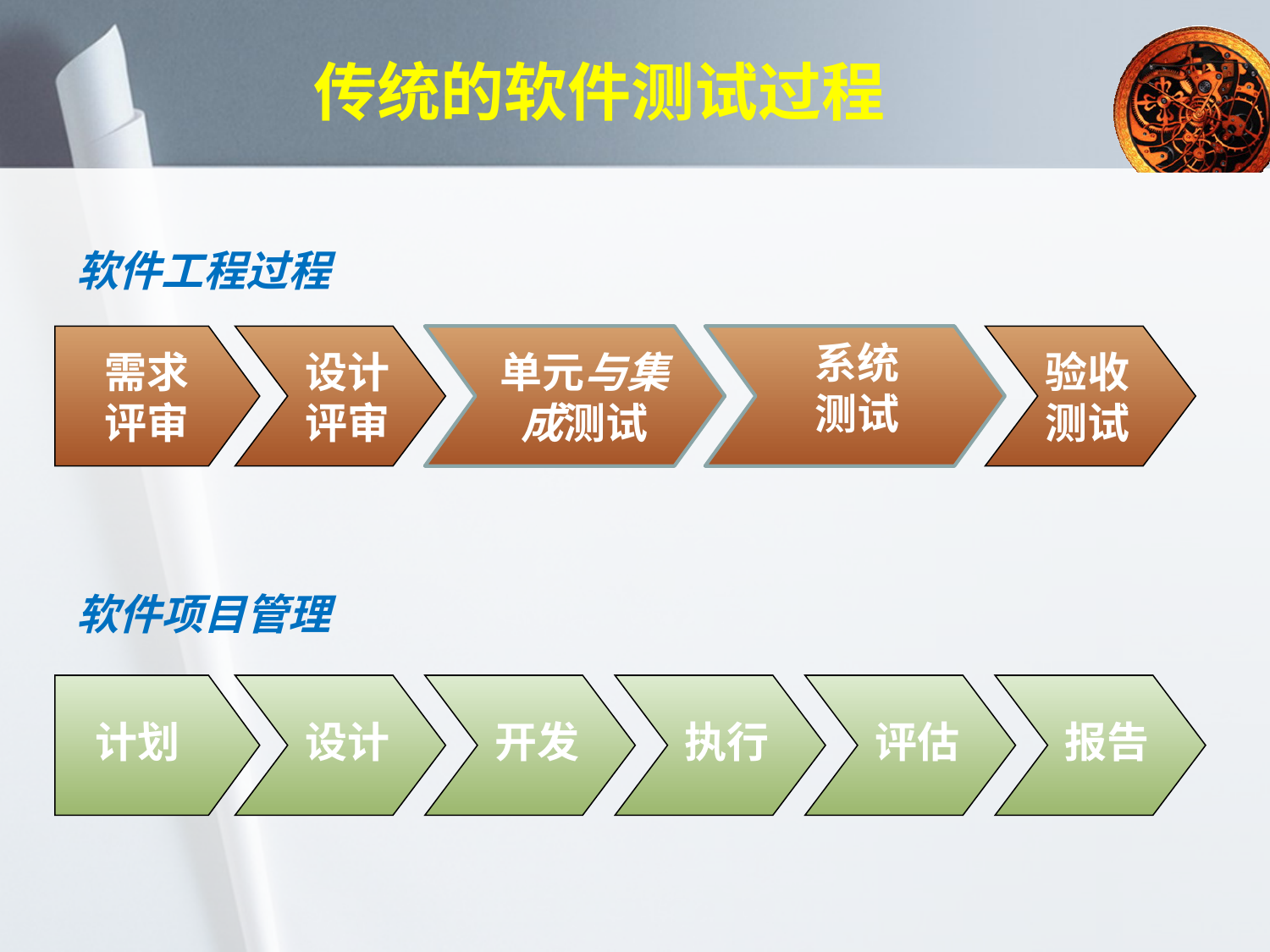

# 传统的软件测试过程
软件工程过程

需求评审

设计评审

单元与集成测试

系统测试

验收测试
软件项目管理

计划

设计

开发

执行

评估

报告
5